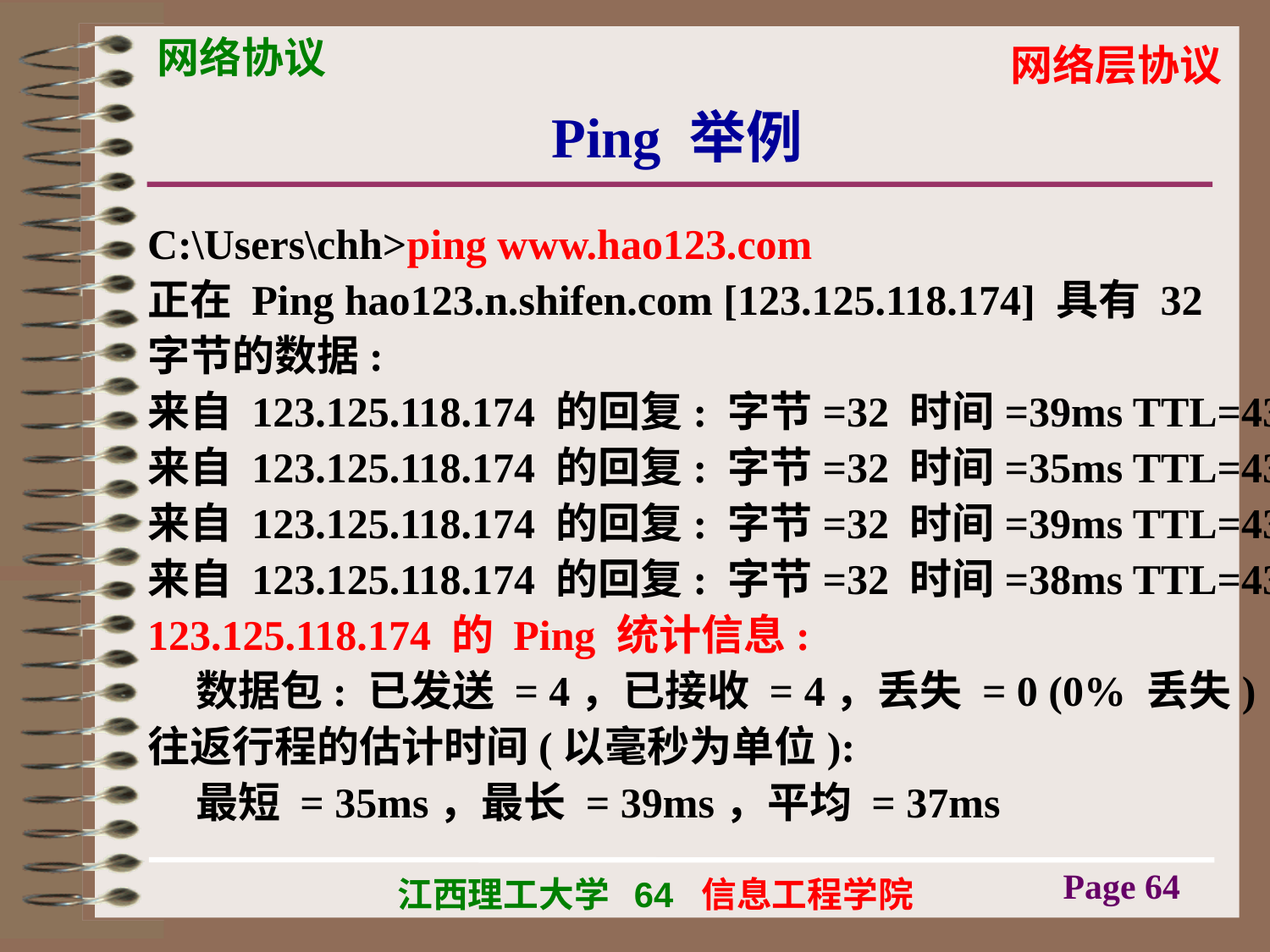

# Ping 举例
C:\Users\chh>ping www.hao123.com
正在 Ping hao123.n.shifen.com [123.125.118.174] 具有 32
字节的数据:
来自 123.125.118.174 的回复: 字节=32 时间=39ms TTL=43
来自 123.125.118.174 的回复: 字节=32 时间=35ms TTL=43
来自 123.125.118.174 的回复: 字节=32 时间=39ms TTL=43
来自 123.125.118.174 的回复: 字节=32 时间=38ms TTL=43
123.125.118.174 的 Ping 统计信息:
    数据包: 已发送 = 4，已接收 = 4，丢失 = 0 (0% 丢失)，
往返行程的估计时间(以毫秒为单位):
    最短 = 35ms，最长 = 39ms，平均 = 37ms
Page 64